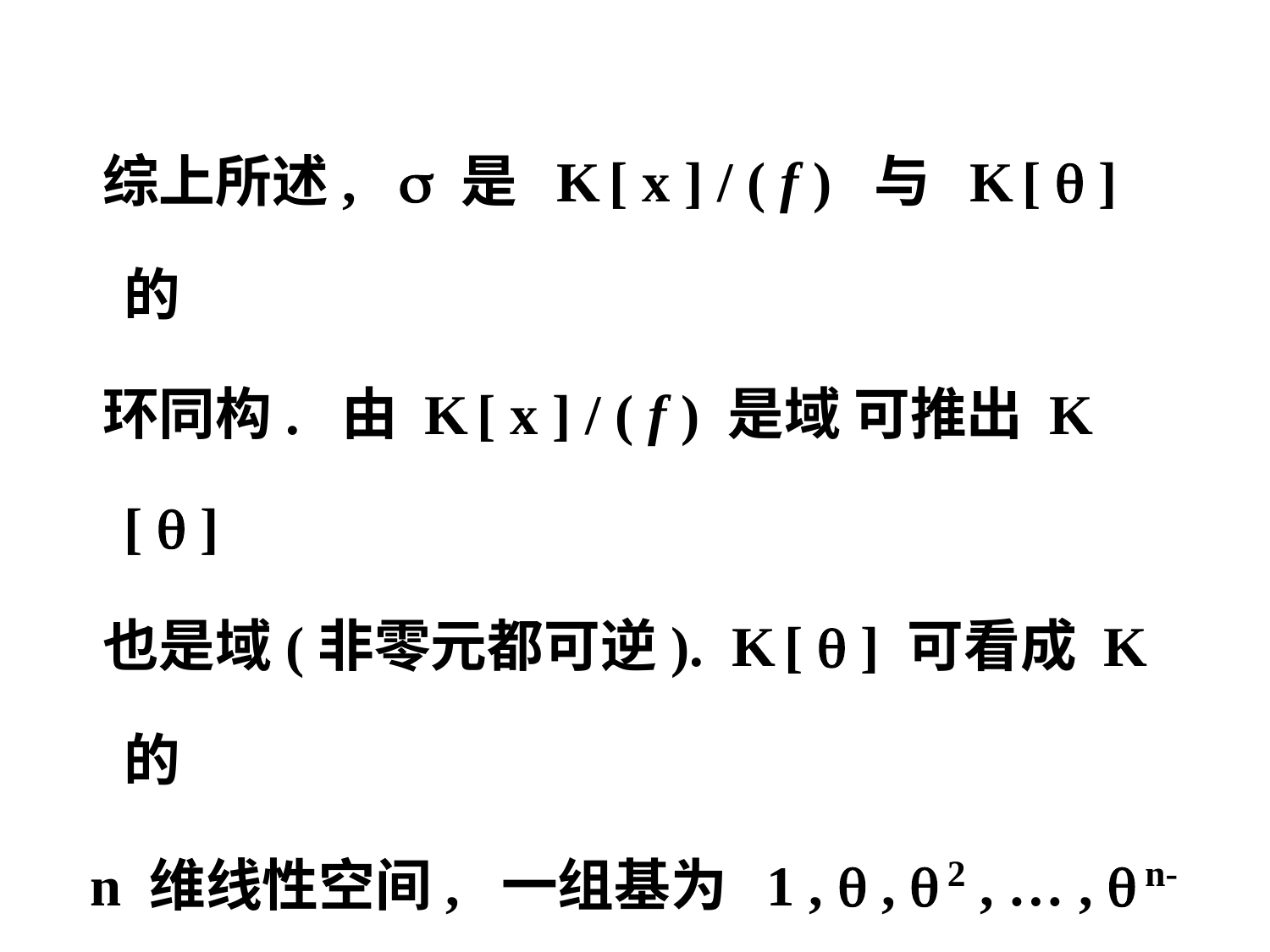

综上所述,   σ 是  K [ x ] / ( f )  与  K [ θ ] 的
 环同构.  由 K [ x ] / ( f ) 是域 可推出 K [ θ ]
 也是域(非零元都可逆).  K [ θ ] 可看成 K 的
 n 维线性空间,  一组基为  1 , θ , θ 2 , … , θ n-1.
 我们说数域 K [ θ ] 是 K 的 n 次扩张.